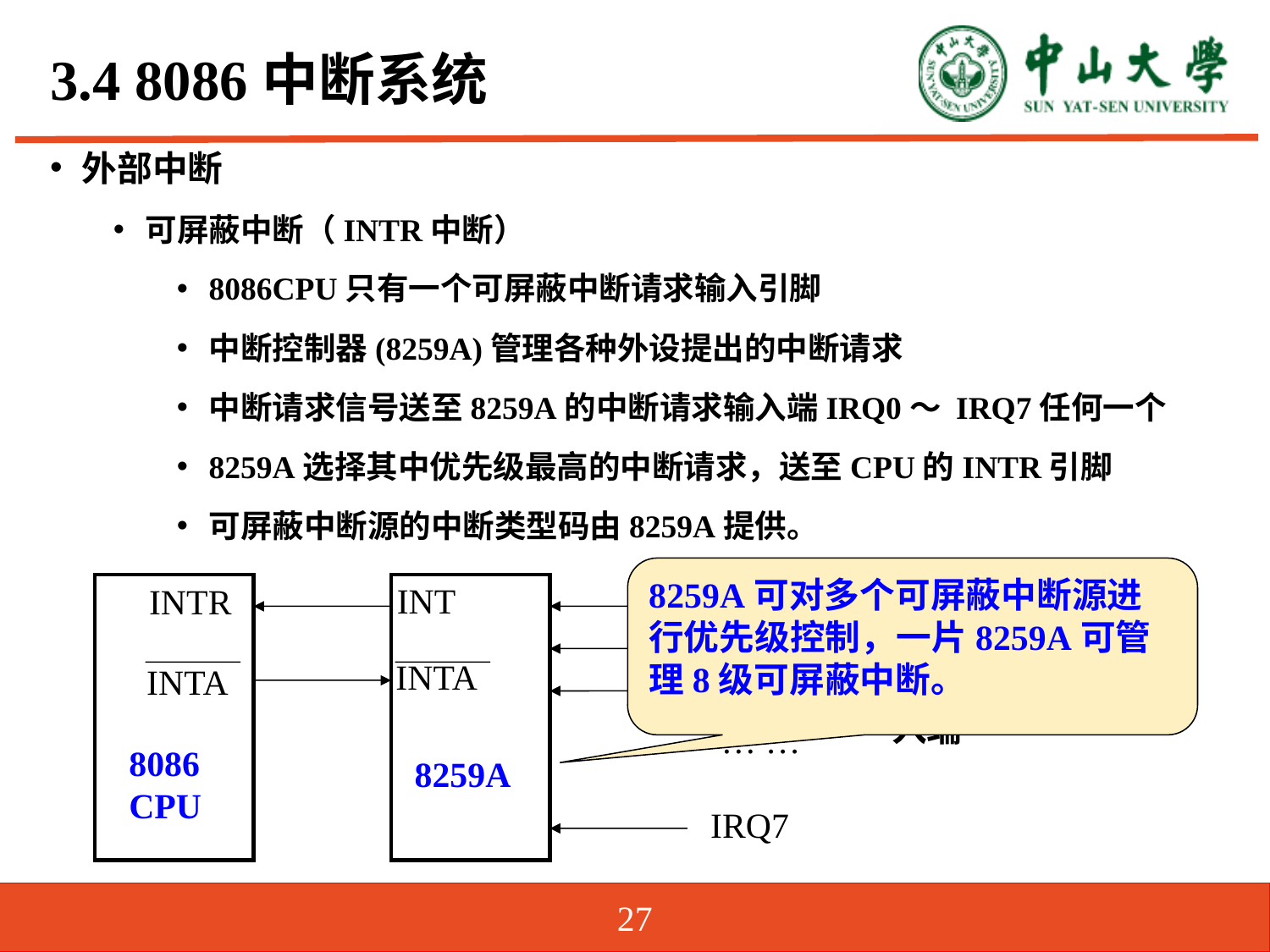

# 3.4 8086中断系统
外部中断
可屏蔽中断（INTR中断）
8086CPU只有一个可屏蔽中断请求输入引脚
中断控制器(8259A)管理各种外设提出的中断请求
中断请求信号送至8259A的中断请求输入端IRQ0～ IRQ7任何一个
8259A选择其中优先级最高的中断请求，送至CPU的INTR引脚
可屏蔽中断源的中断类型码由8259A提供。

8259A可对多个可屏蔽中断源进行优先级控制，一片8259A可管理8级可屏蔽中断。
INT
INTR

IRQ0

可屏蔽
中断请求输入端
IRQ1
INTA

INTA
IRQ2

… …
8086
CPU
8259A
IRQ7

27